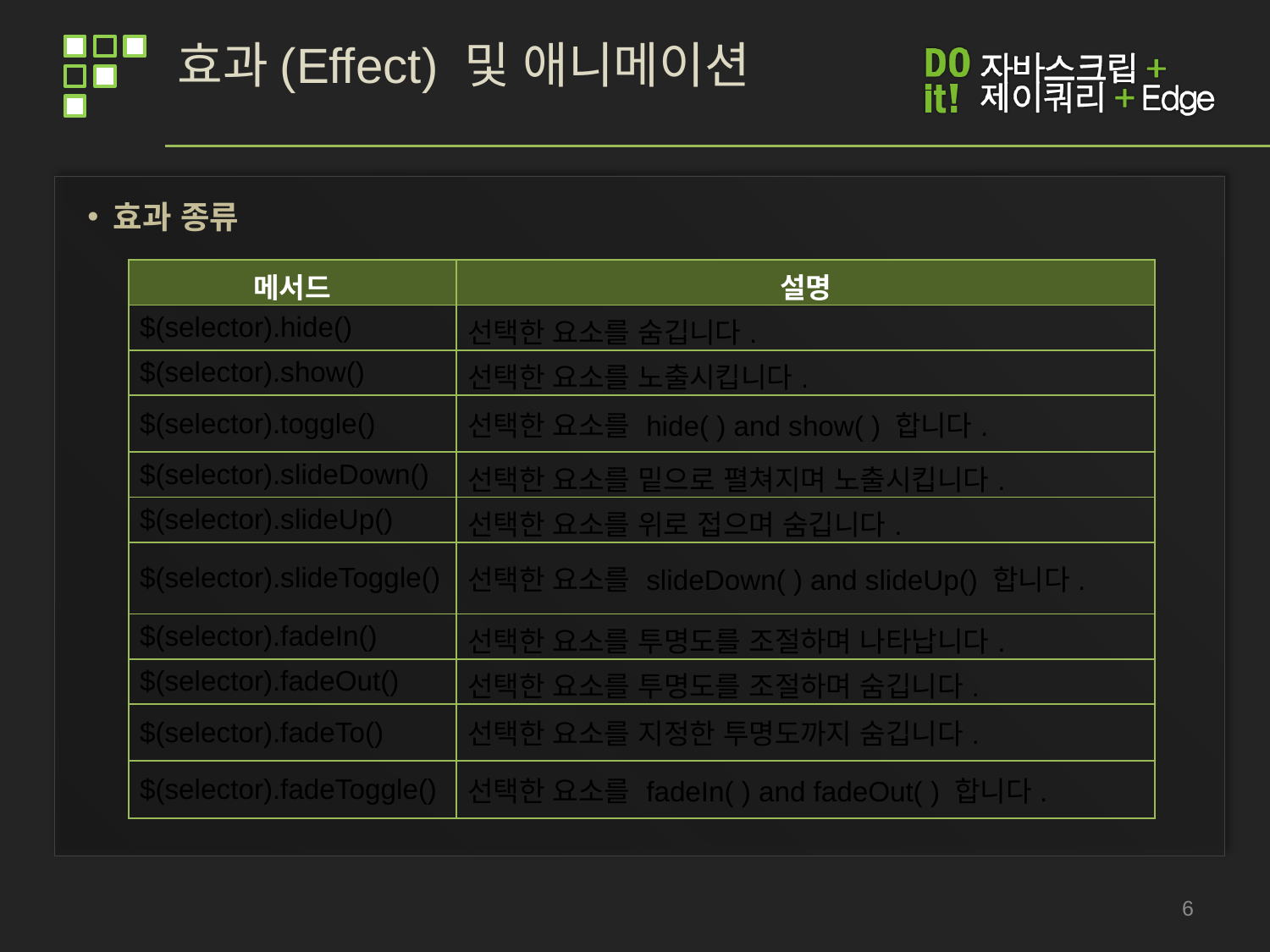

# 효과(Effect) 및 애니메이션
 효과 종류
| 메서드 | 설명 |
| --- | --- |
| $(selector).hide() | 선택한 요소를 숨깁니다. |
| $(selector).show() | 선택한 요소를 노출시킵니다. |
| $(selector).toggle() | 선택한 요소를 hide( ) and show( ) 합니다. |
| $(selector).slideDown() | 선택한 요소를 밑으로 펼쳐지며 노출시킵니다. |
| $(selector).slideUp() | 선택한 요소를 위로 접으며 숨깁니다. |
| $(selector).slideToggle() | 선택한 요소를 slideDown( ) and slideUp() 합니다. |
| $(selector).fadeIn() | 선택한 요소를 투명도를 조절하며 나타납니다. |
| $(selector).fadeOut() | 선택한 요소를 투명도를 조절하며 숨깁니다. |
| $(selector).fadeTo() | 선택한 요소를 지정한 투명도까지 숨깁니다. |
| $(selector).fadeToggle() | 선택한 요소를 fadeIn( ) and fadeOut( ) 합니다. |
6